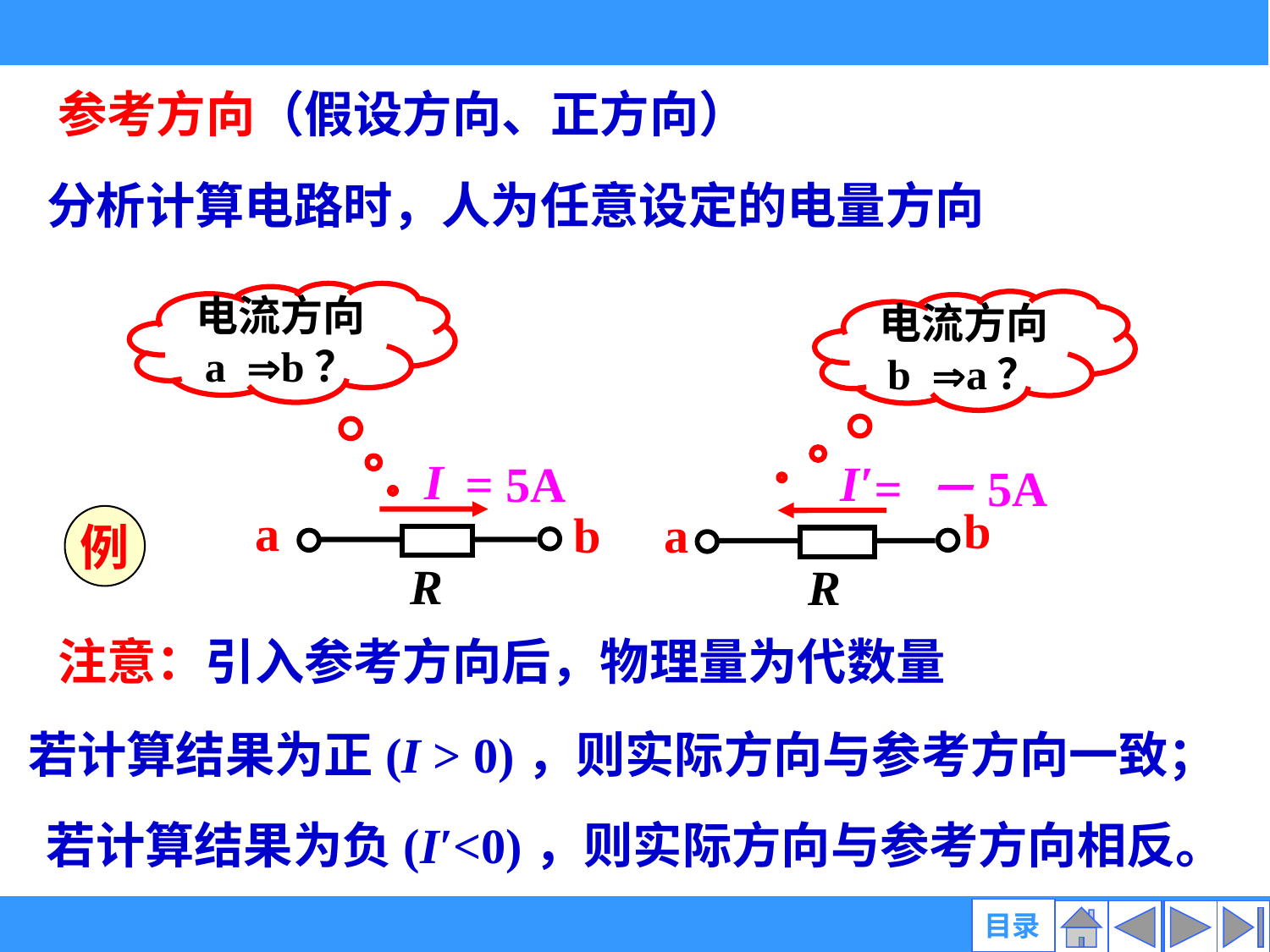

参考方向（假设方向、正方向）
分析计算电路时，人为任意设定的电量方向
电流方向
a  ⇒b？
电流方向
b  ⇒a？
I
I′
= 5A
= －5A
b
a

R
a
b

R

例

注意：引入参考方向后，物理量为代数量
 若计算结果为正(I > 0)，则实际方向与参考方向一致；
若计算结果为负(I′<0)，则实际方向与参考方向相反。